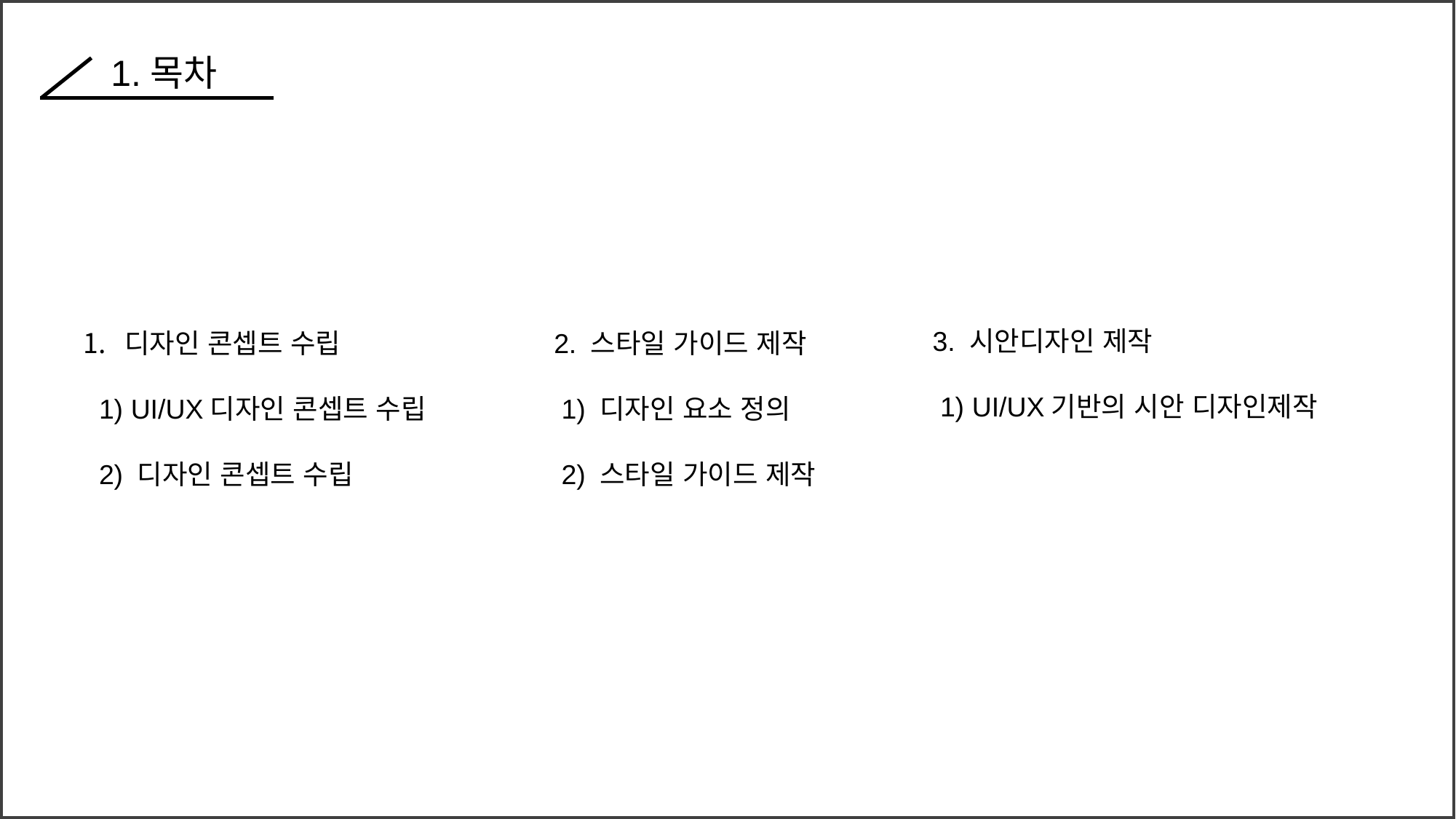

#
1.목차

3. 시안디자인 제작
 1) UI/UX기반의 시안 디자인제작
디자인 콘셉트 수립
  1) UI/UX디자인 콘셉트 수립
  2) 디자인 콘셉트 수립

2. 스타일 가이드 제작
 1) 디자인 요소 정의
 2) 스타일 가이드 제작